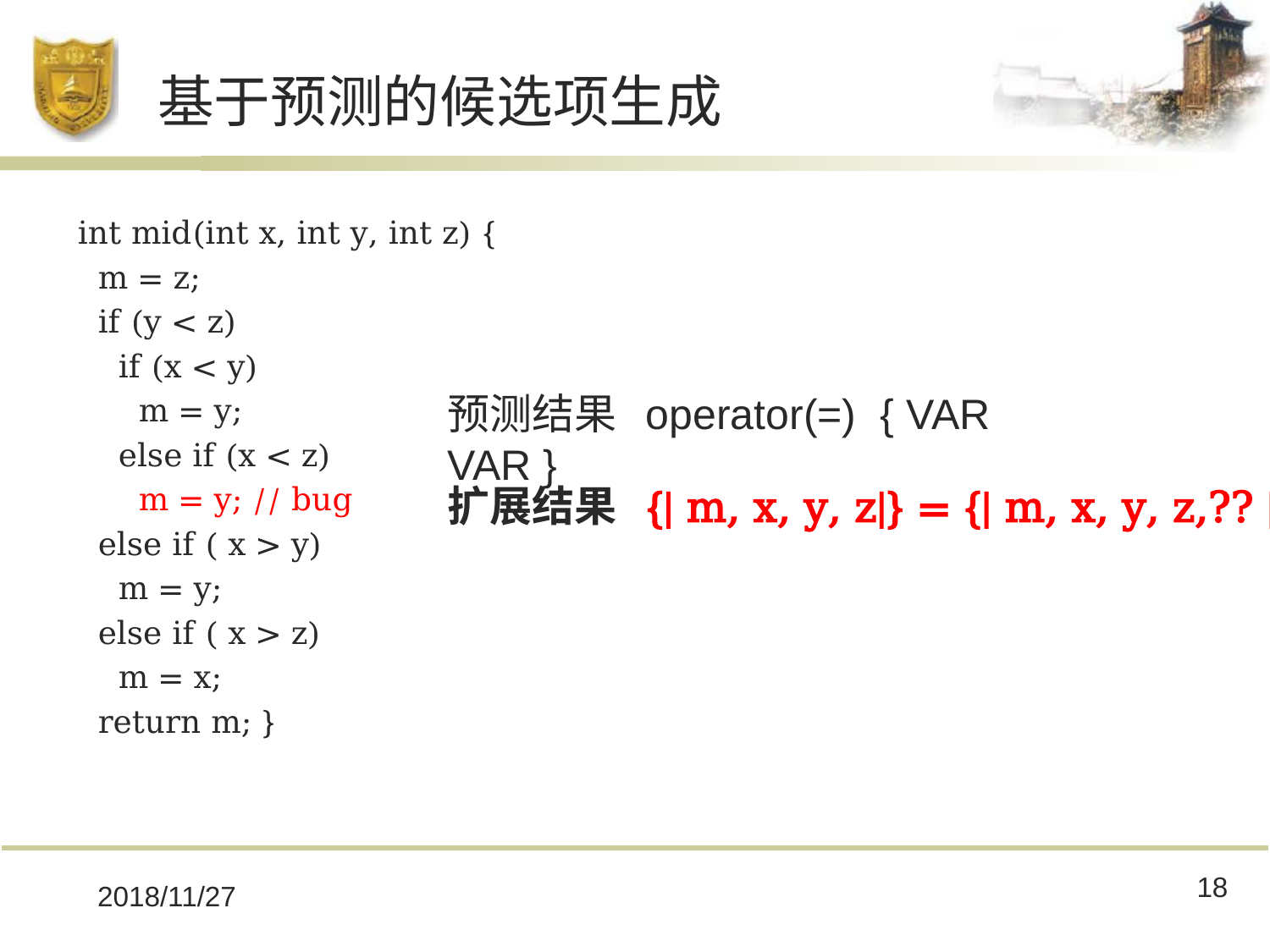

# 基于预测的候选项生成
int mid(int x, int y, int z) {
  m = z;
  if (y < z)
    if (x < y)
      m = y;
    else if (x < z)
      m = y; // bug
  else if ( x > y)
    m = y;
  else if ( x > z)
    m = x;
  return m; }
预测结果  operator(=)  { VAR  VAR }
扩展结果  {| m, x, y, z|} = {| m, x, y, z,?? |};
18
2018/11/27